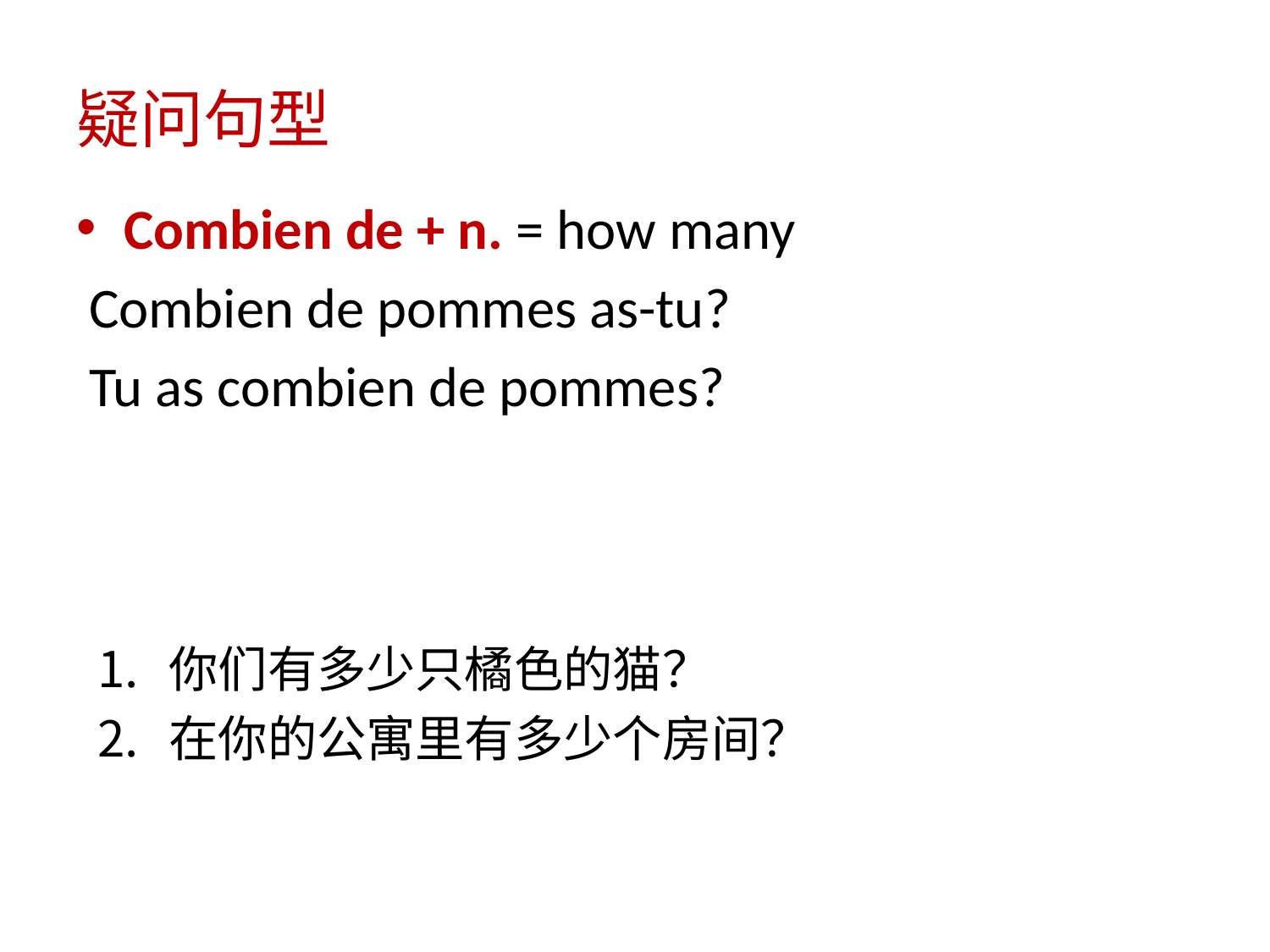

# 疑问句型
Combien de + n. = how many
 Combien de pommes as-tu?
 Tu as combien de pommes?

你们有多少只橘色的猫？
在你的公寓里有多少个房间？